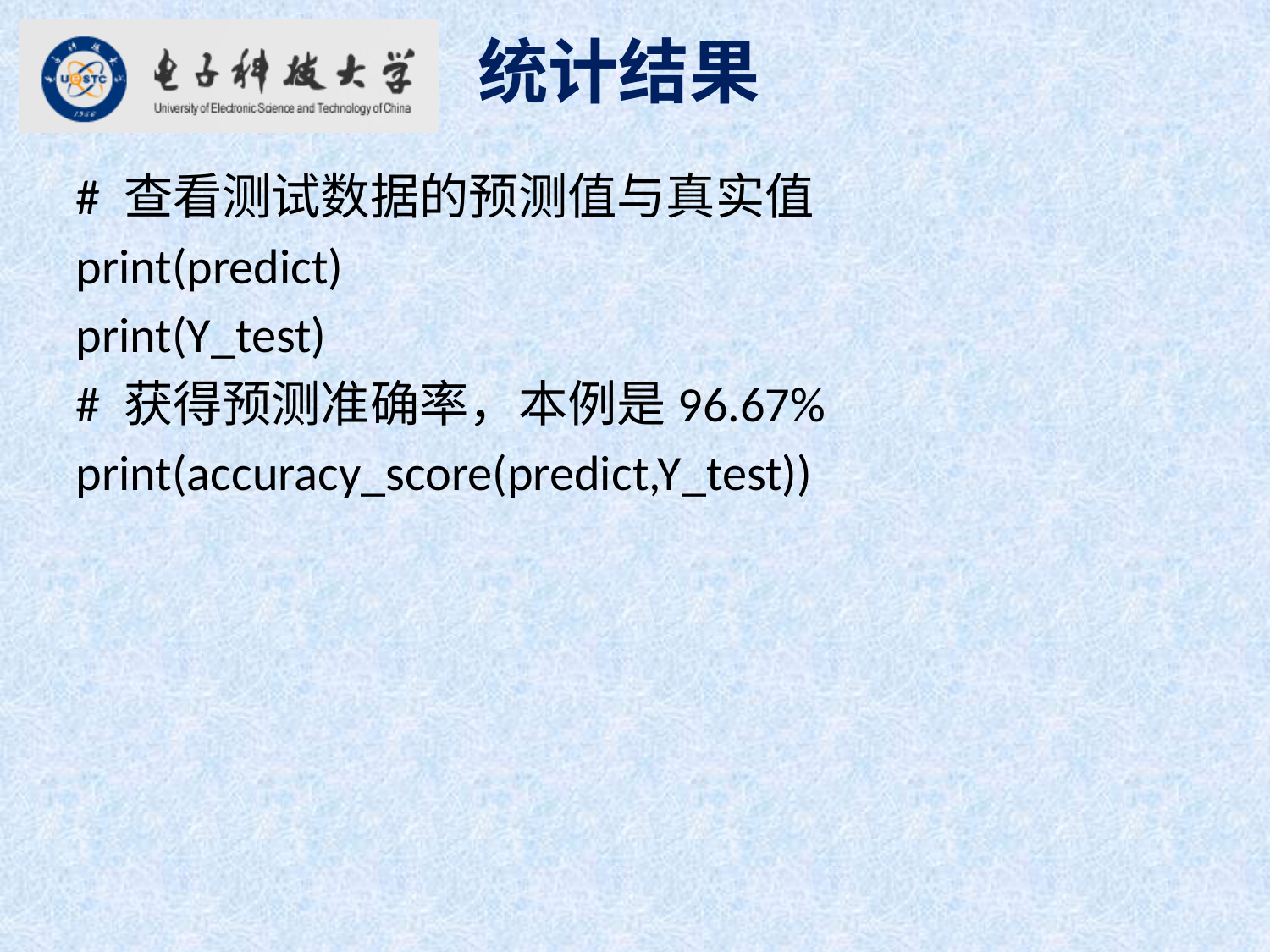

统计结果
# 查看测试数据的预测值与真实值
print(predict)
print(Y_test)
# 获得预测准确率，本例是96.67%
print(accuracy_score(predict,Y_test))